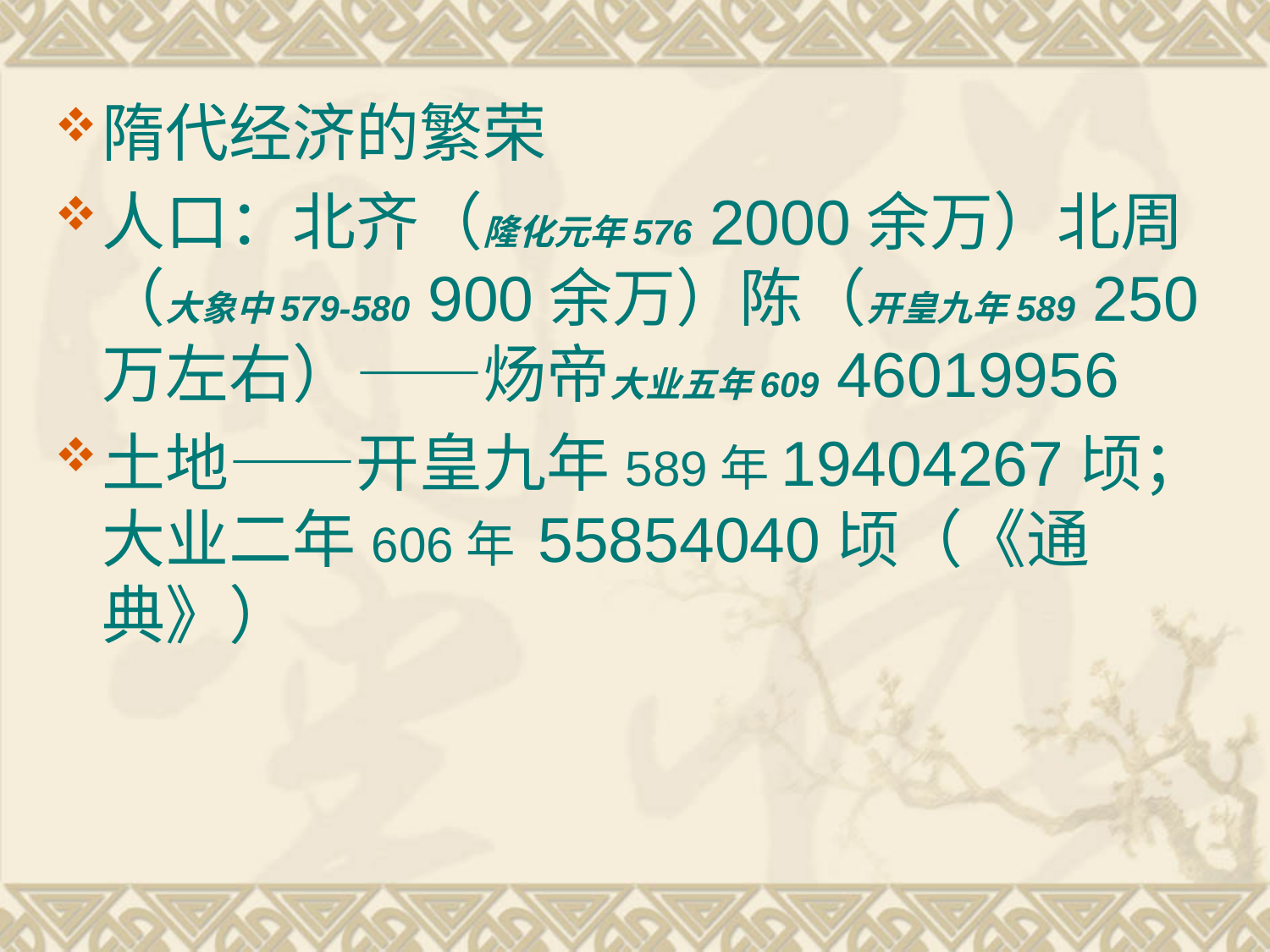

隋代经济的繁荣
人口：北齐（隆化元年576 2000余万）北周（大象中579-580 900余万）陈（开皇九年589 250万左右）——炀帝大业五年609 46019956
土地——开皇九年589年19404267顷；大业二年606年 55854040顷（《通典》）